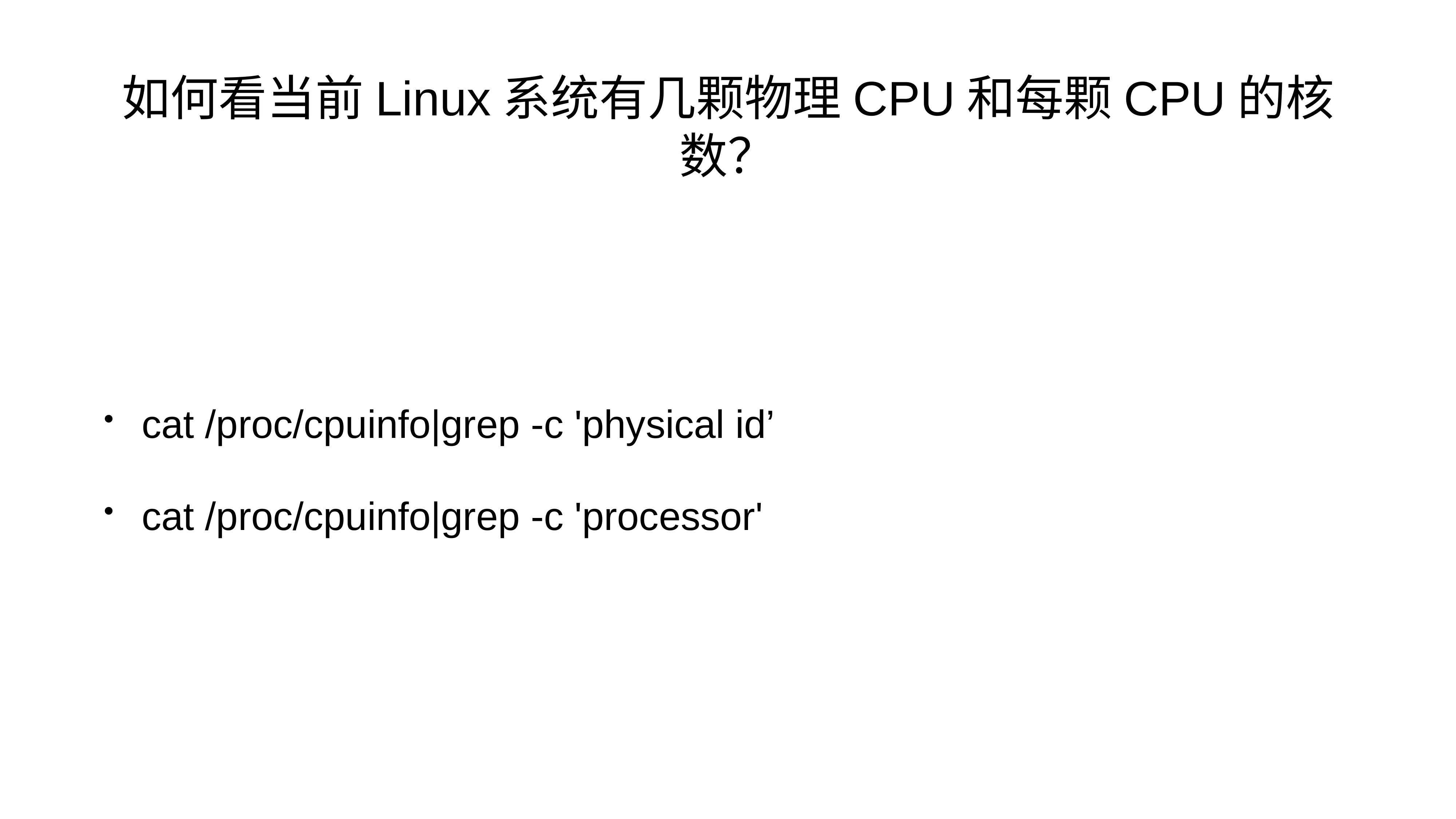

# 如何看当前Linux系统有几颗物理CPU和每颗CPU的核数？
cat /proc/cpuinfo|grep -c 'physical id’
cat /proc/cpuinfo|grep -c 'processor'